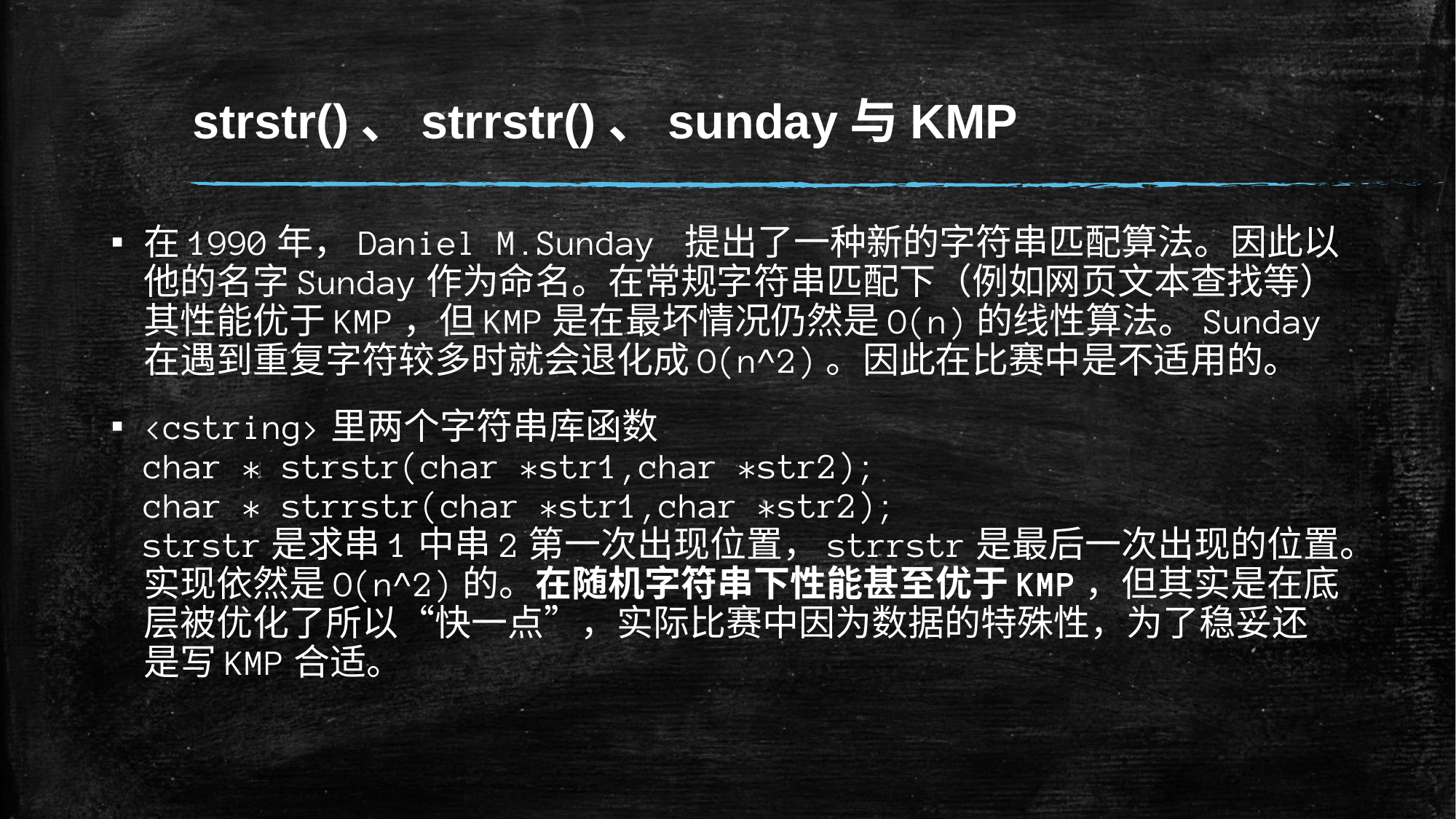

# strstr()、strrstr()、sunday与KMP
在1990年，Daniel M.Sunday 提出了一种新的字符串匹配算法。因此以他的名字Sunday作为命名。在常规字符串匹配下（例如网页文本查找等）其性能优于KMP，但KMP是在最坏情况仍然是O(n)的线性算法。Sunday在遇到重复字符较多时就会退化成O(n^2)。因此在比赛中是不适用的。
<cstring>里两个字符串库函数
char * strstr(char *str1,char *str2);
char * strrstr(char *str1,char *str2);
strstr是求串1中串2第一次出现位置，strrstr是最后一次出现的位置。实现依然是O(n^2)的。在随机字符串下性能甚至优于KMP，但其实是在底层被优化了所以“快一点”，实际比赛中因为数据的特殊性，为了稳妥还是写KMP合适。